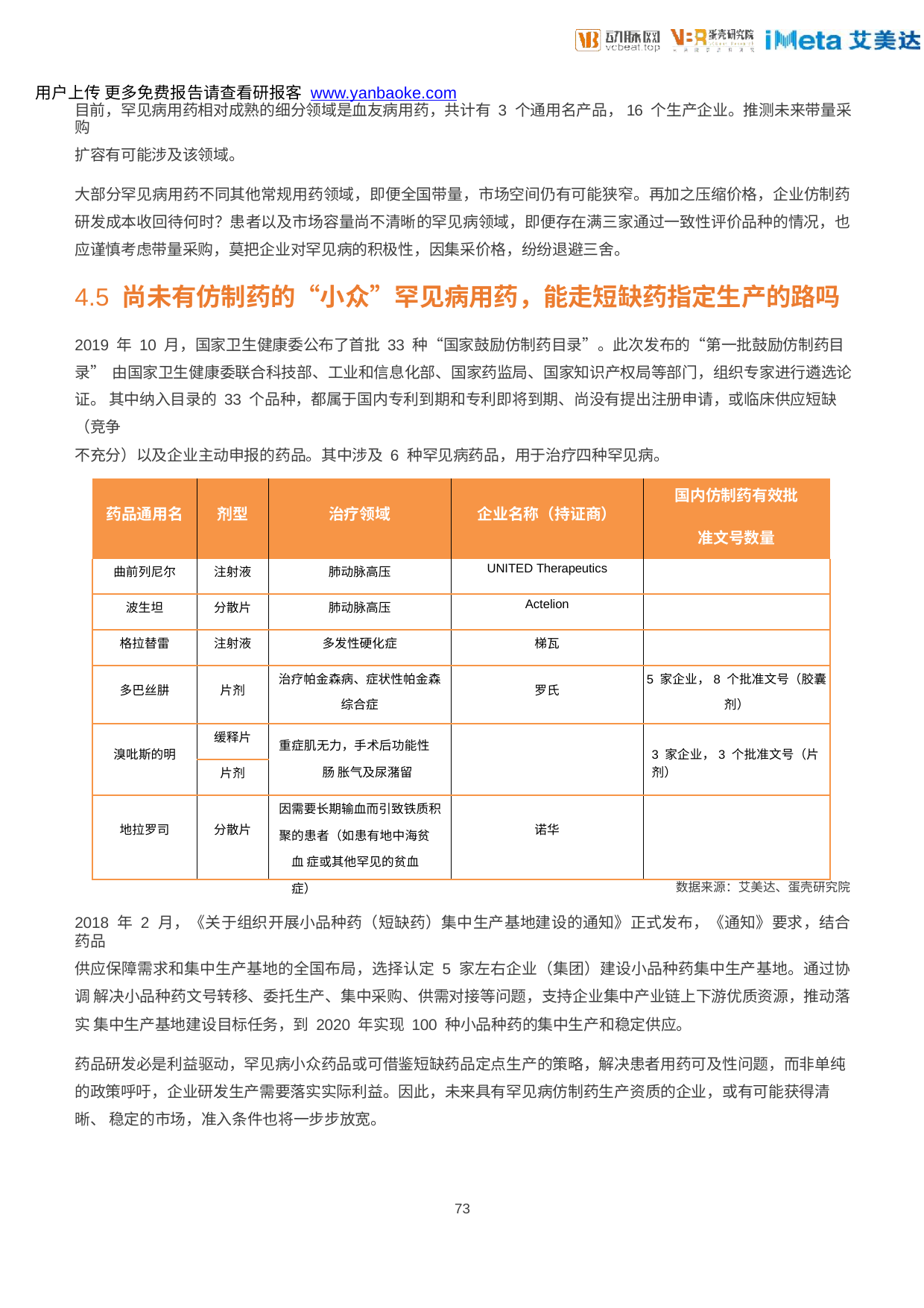

用户上传 更多免费报告请查看研报客 www.yanbaoke.com
目前，罕见病用药相对成熟的细分领域是血友病用药，共计有 3 个通用名产品，16 个生产企业。推测未来带量采购
扩容有可能涉及该领域。
大部分罕见病用药不同其他常规用药领域，即便全国带量，市场空间仍有可能狭窄。再加之压缩价格，企业仿制药 研发成本收回待何时？患者以及市场容量尚不清晰的罕见病领域，即便存在满三家通过一致性评价品种的情况，也 应谨慎考虑带量采购，莫把企业对罕见病的积极性，因集采价格，纷纷退避三舍。

4.5 尚未有仿制药的“小众”罕见病用药，能走短缺药指定生产的路吗
2019 年 10 月，国家卫生健康委公布了首批 33 种“国家鼓励仿制药目录”。此次发布的“第一批鼓励仿制药目录”  由国家卫生健康委联合科技部、工业和信息化部、国家药监局、国家知识产权局等部门，组织专家进行遴选论证。 其中纳入目录的 33 个品种，都属于国内专利到期和专利即将到期、尚没有提出注册申请，或临床供应短缺（竞争
不充分）以及企业主动申报的药品。其中涉及 6 种罕见病药品，用于治疗四种罕见病。

表 47 首批 33 种“国家鼓励仿制药目录”中罕见病用药品种及相关国内仿制药数量汇总
| 药品通用名 | 剂型 | 治疗领域 | 企业名称（持证商） | 国内仿制药有效批 准文号数量 |
| --- | --- | --- | --- | --- |
| 曲前列尼尔 | 注射液 | 肺动脉高压 | UNITED Therapeutics |  |
| 波生坦 | 分散片 | 肺动脉高压 | Actelion |  |
| 格拉替雷 | 注射液 | 多发性硬化症 | 梯瓦 |  |
| 多巴丝肼 | 片剂 | 治疗帕金森病、症状性帕金森 综合症 | 罗氏 | 5 家企业，8 个批准文号（胶囊 剂） |
| 溴吡斯的明 | 缓释片 | 重症肌无力，手术后功能性肠 胀气及尿潴留 |  | 3 家企业，3 个批准文号（片剂） |
|  | 片剂 |  |  |  |
| 地拉罗司 | 分散片 | 因需要长期输血而引致铁质积 聚的患者（如患有地中海贫血 症或其他罕见的贫血症） | 诺华 |  |
数据来源：艾美达、蛋壳研究院

2018 年 2 月，《关于组织开展小品种药（短缺药）集中生产基地建设的通知》正式发布，《通知》要求，结合药品
供应保障需求和集中生产基地的全国布局，选择认定 5 家左右企业（集团）建设小品种药集中生产基地。通过协调 解决小品种药文号转移、委托生产、集中采购、供需对接等问题，支持企业集中产业链上下游优质资源，推动落实 集中生产基地建设目标任务，到 2020 年实现 100 种小品种药的集中生产和稳定供应。
药品研发必是利益驱动，罕见病小众药品或可借鉴短缺药品定点生产的策略，解决患者用药可及性问题，而非单纯 的政策呼吁，企业研发生产需要落实实际利益。因此，未来具有罕见病仿制药生产资质的企业，或有可能获得清晰、 稳定的市场，准入条件也将一步步放宽。
73